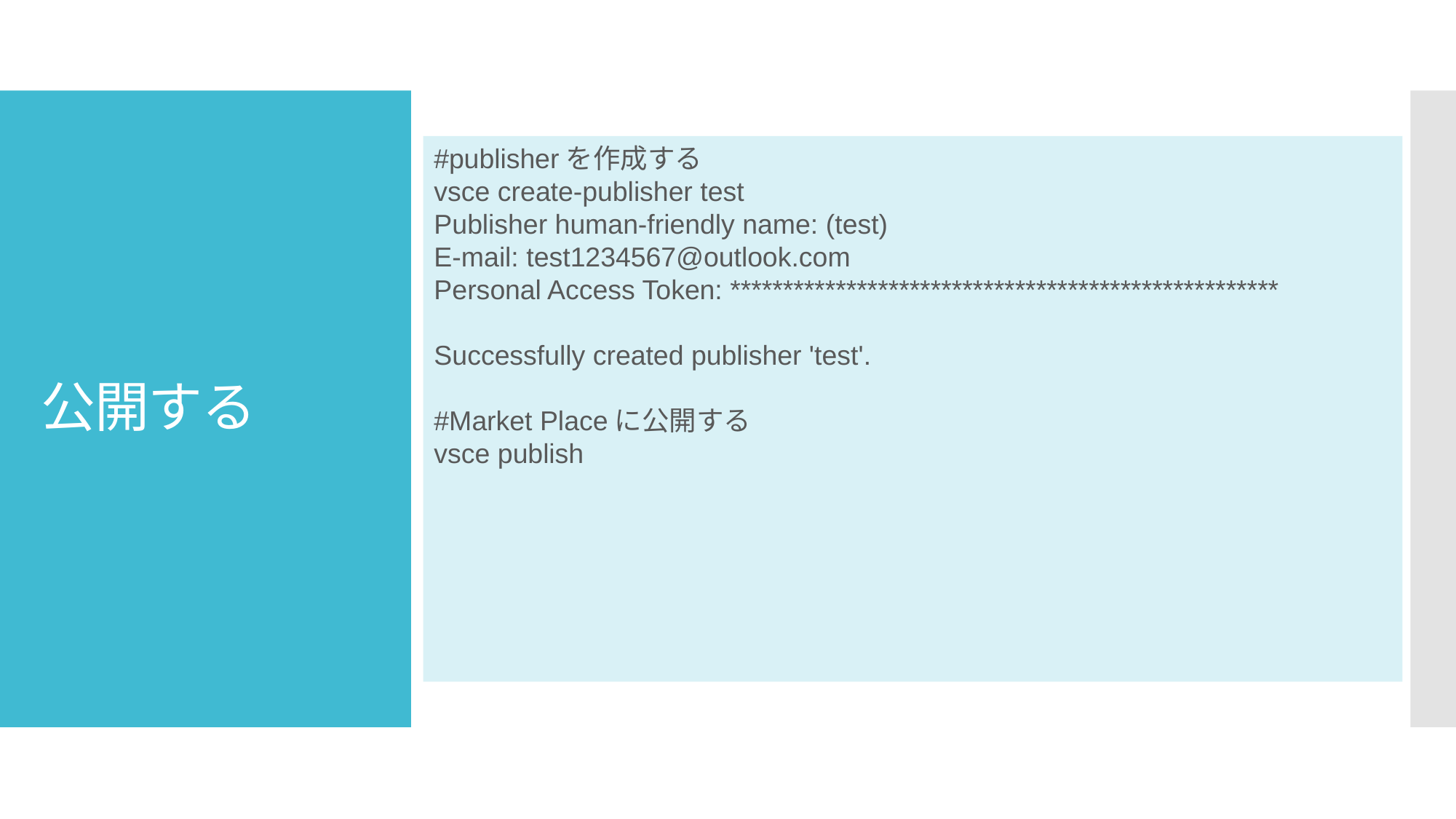

# 公開する
#publisherを作成する
vsce create-publisher test
Publisher human-friendly name: (test)
E-mail: test1234567@outlook.com
Personal Access Token: ****************************************************

Successfully created publisher 'test'.

#Market Placeに公開する
vsce publish